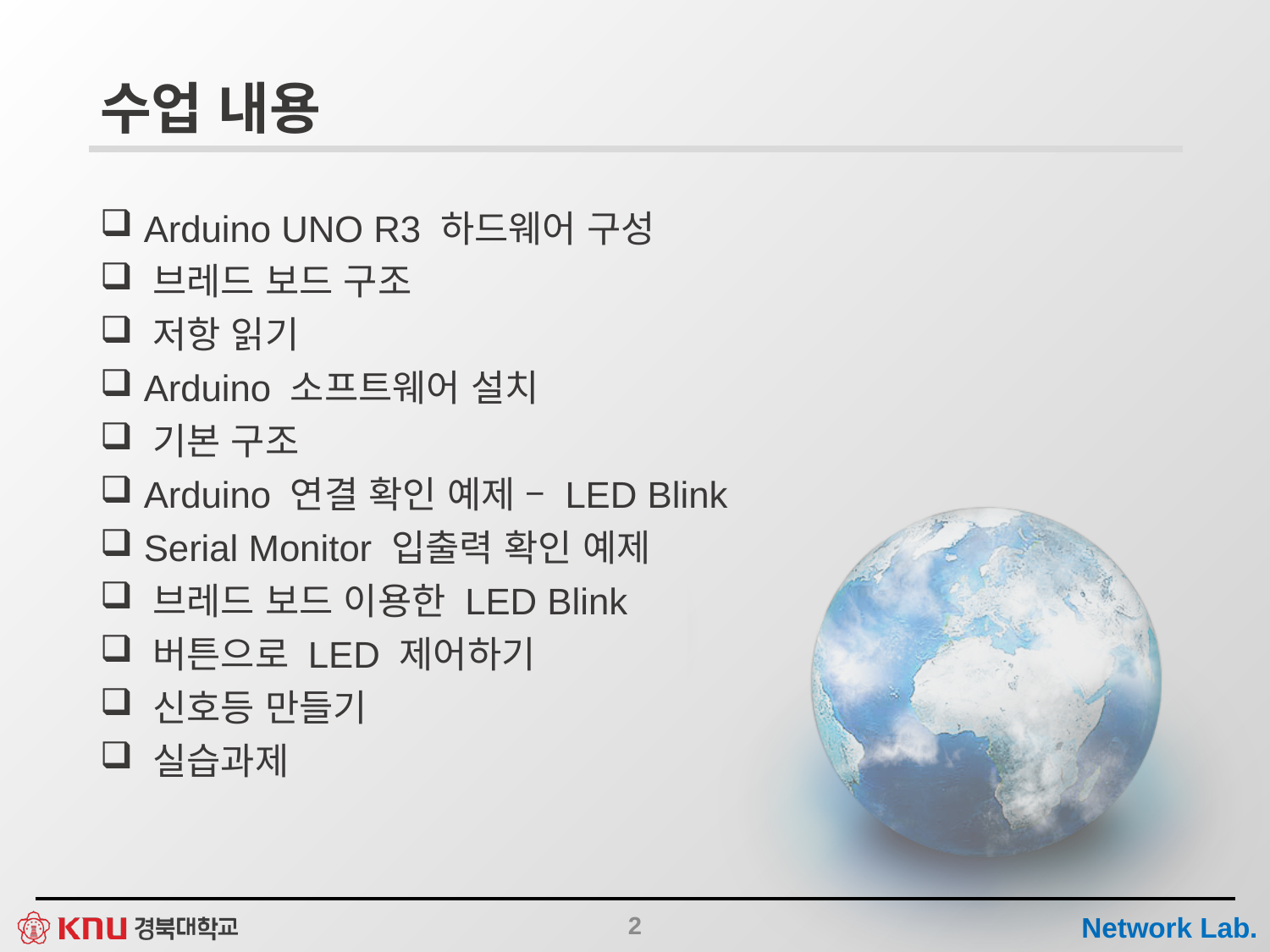

# 수업 내용
 Arduino UNO R3 하드웨어 구성
 브레드 보드 구조
 저항 읽기
 Arduino 소프트웨어 설치
 기본 구조
 Arduino 연결 확인 예제 – LED Blink
 Serial Monitor 입출력 확인 예제
 브레드 보드 이용한 LED Blink
 버튼으로 LED 제어하기
 신호등 만들기
 실습과제
2